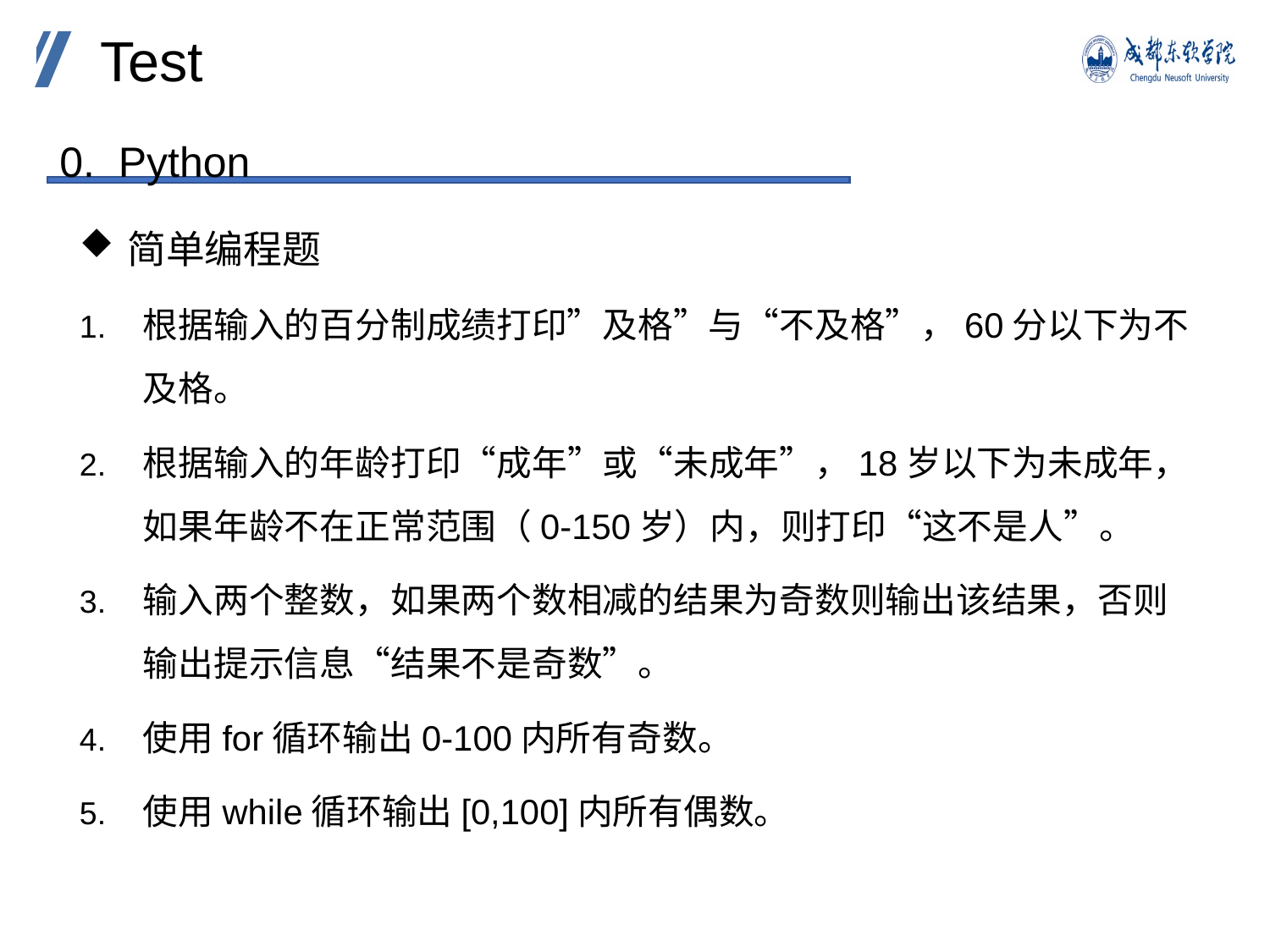

Test
0.  Python

简单编程题
根据输入的百分制成绩打印”及格”与“不及格”，60分以下为不及格。
根据输入的年龄打印“成年”或“未成年”，18岁以下为未成年，如果年龄不在正常范围（0-150岁）内，则打印“这不是人”。
输入两个整数，如果两个数相减的结果为奇数则输出该结果，否则输出提示信息“结果不是奇数”。
使用for循环输出0-100内所有奇数。
使用while循环输出[0,100]内所有偶数。